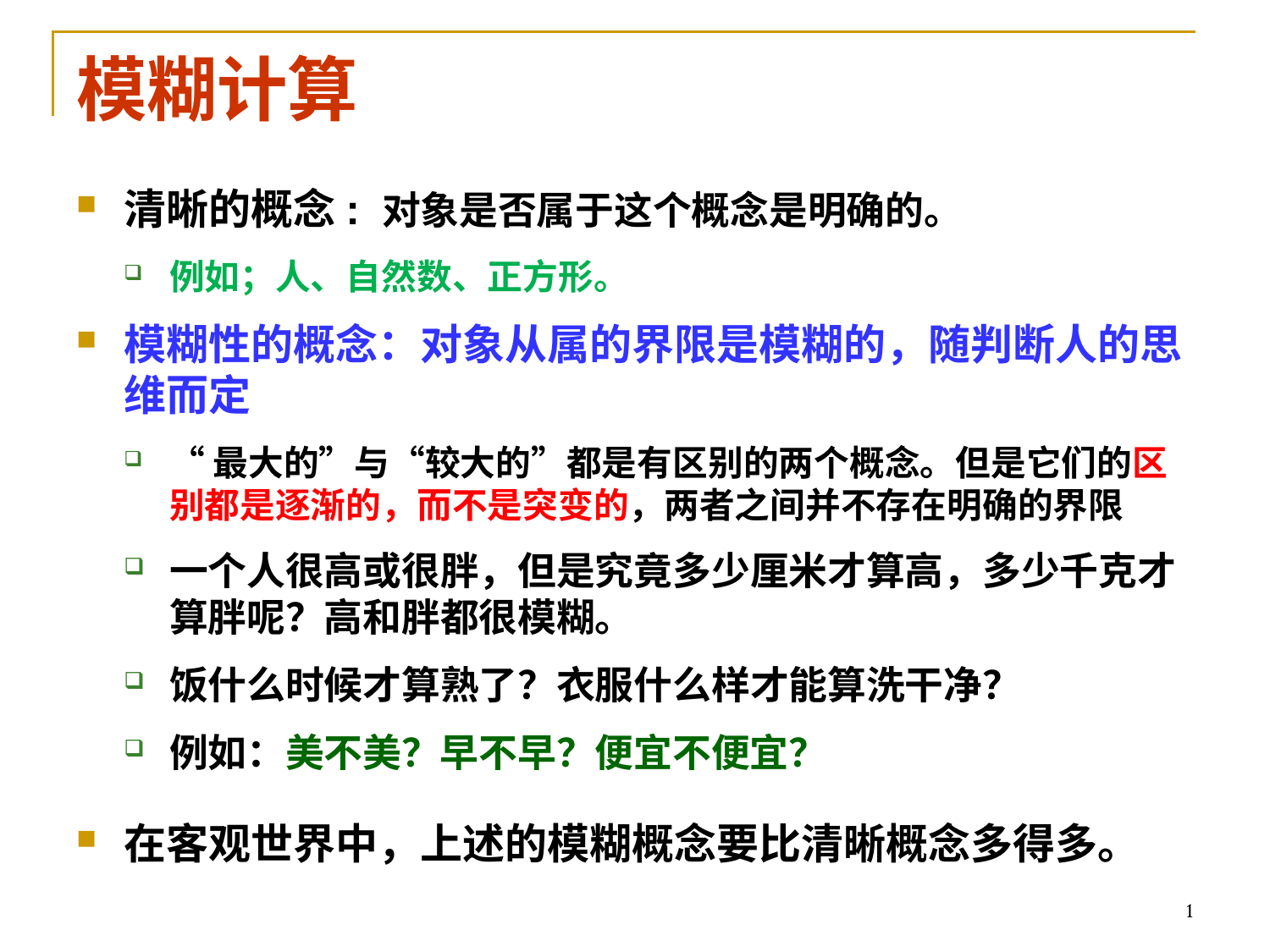

# 模糊计算
清晰的概念: 对象是否属于这个概念是明确的。
例如；人、自然数、正方形。
模糊性的概念：对象从属的界限是模糊的，随判断人的思维而定
“最大的”与“较大的”都是有区别的两个概念。但是它们的区别都是逐渐的，而不是突变的，两者之间并不存在明确的界限
一个人很高或很胖，但是究竟多少厘米才算高，多少千克才算胖呢？高和胖都很模糊。
饭什么时候才算熟了？衣服什么样才能算洗干净？
例如：美不美？早不早？便宜不便宜？
在客观世界中，上述的模糊概念要比清晰概念多得多。

1